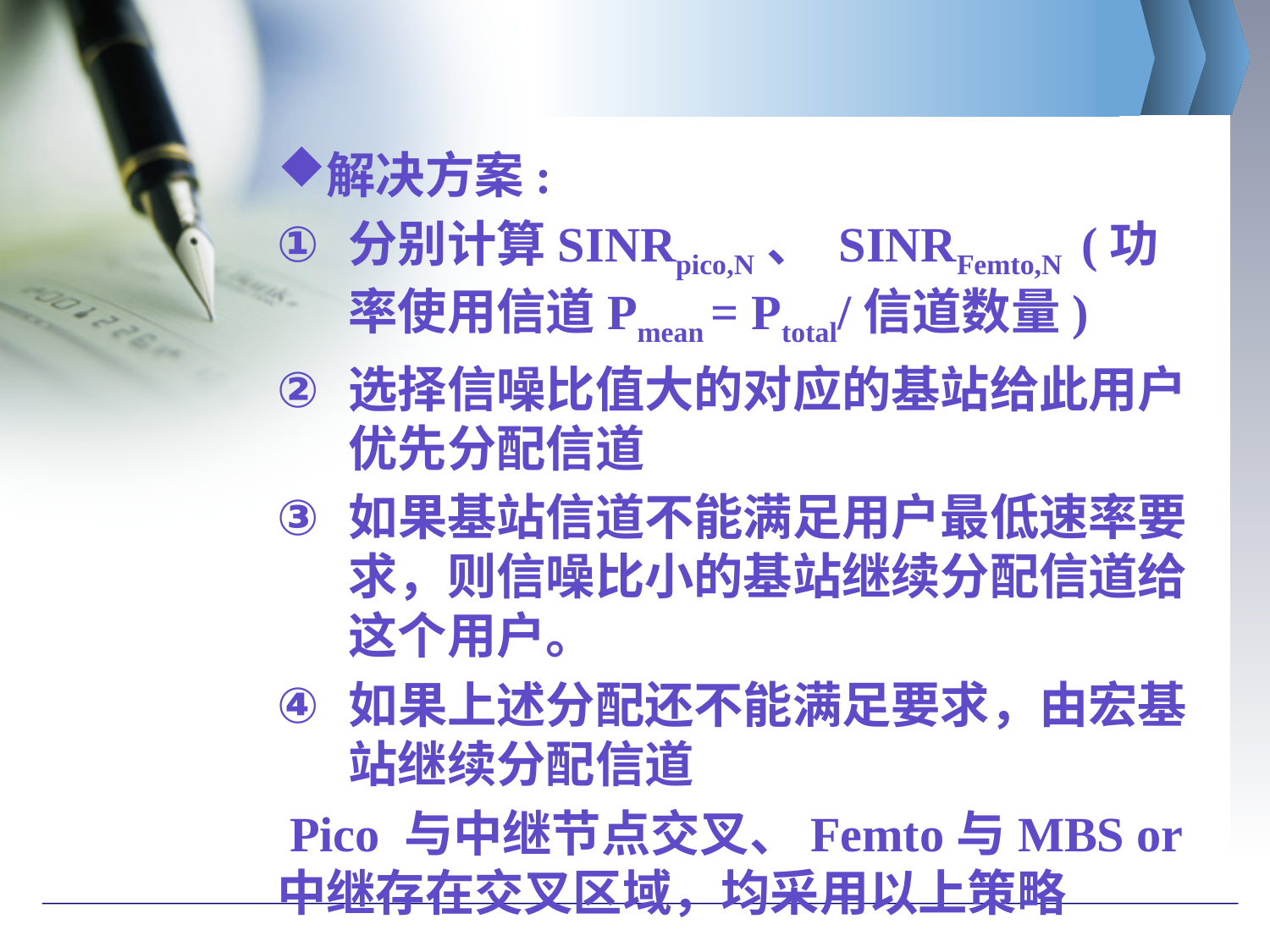

解决方案:
分别计算SINRpico,N、 SINRFemto,N  (功率使用信道Pmean = Ptotal/信道数量)
选择信噪比值大的对应的基站给此用户优先分配信道
如果基站信道不能满足用户最低速率要求，则信噪比小的基站继续分配信道给这个用户。
如果上述分配还不能满足要求，由宏基站继续分配信道
 Pico 与中继节点交叉、Femto与MBS or中继存在交叉区域，均采用以上策略